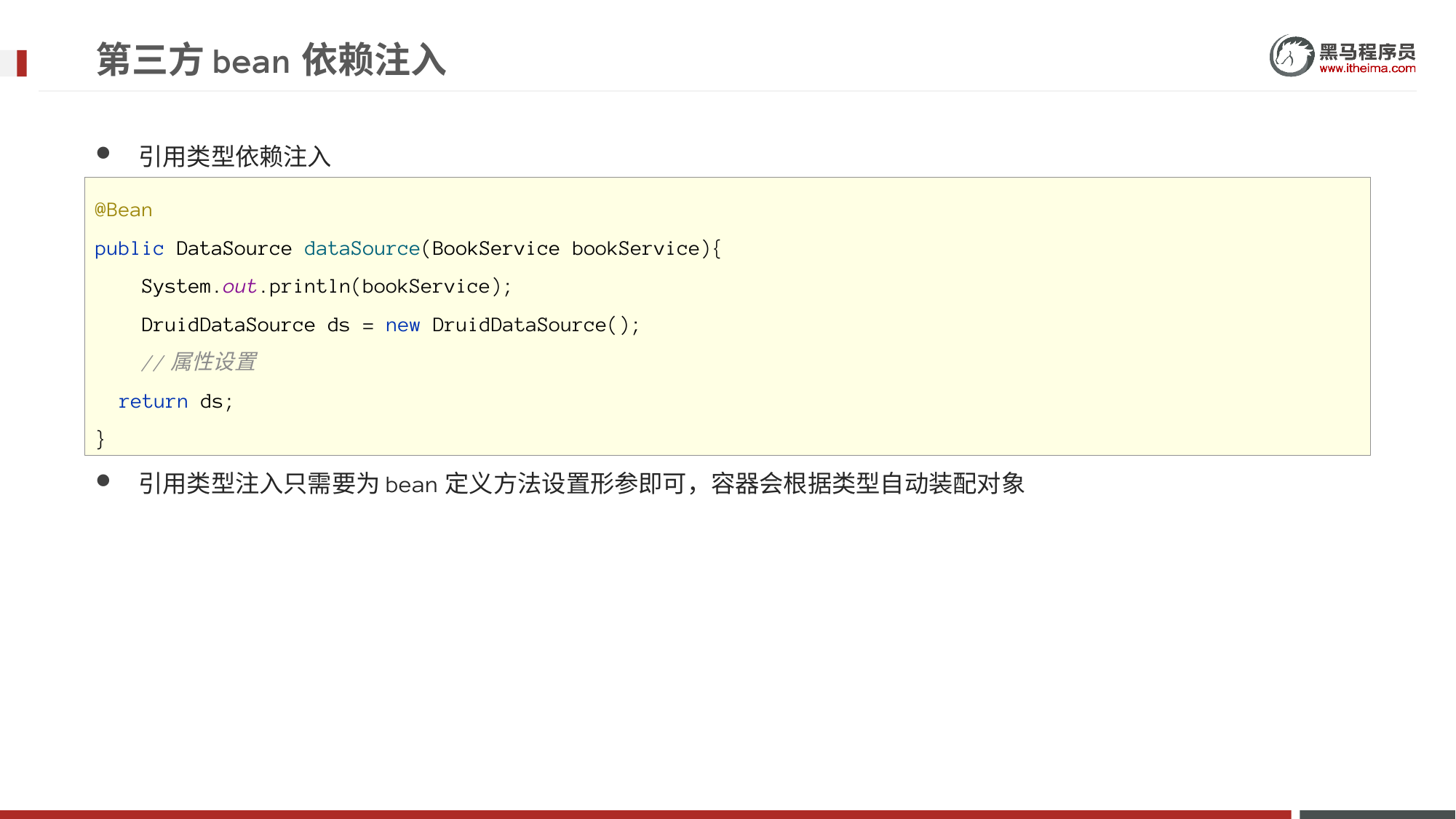

第三方bean依赖注入
引用类型依赖注入

引用类型注入只需要为bean定义方法设置形参即可，容器会根据类型自动装配对象
@Bean
public DataSource dataSource(BookService bookService){
    System.out.println(bookService);
    DruidDataSource ds = new DruidDataSource();
    //属性设置
    return ds;
}